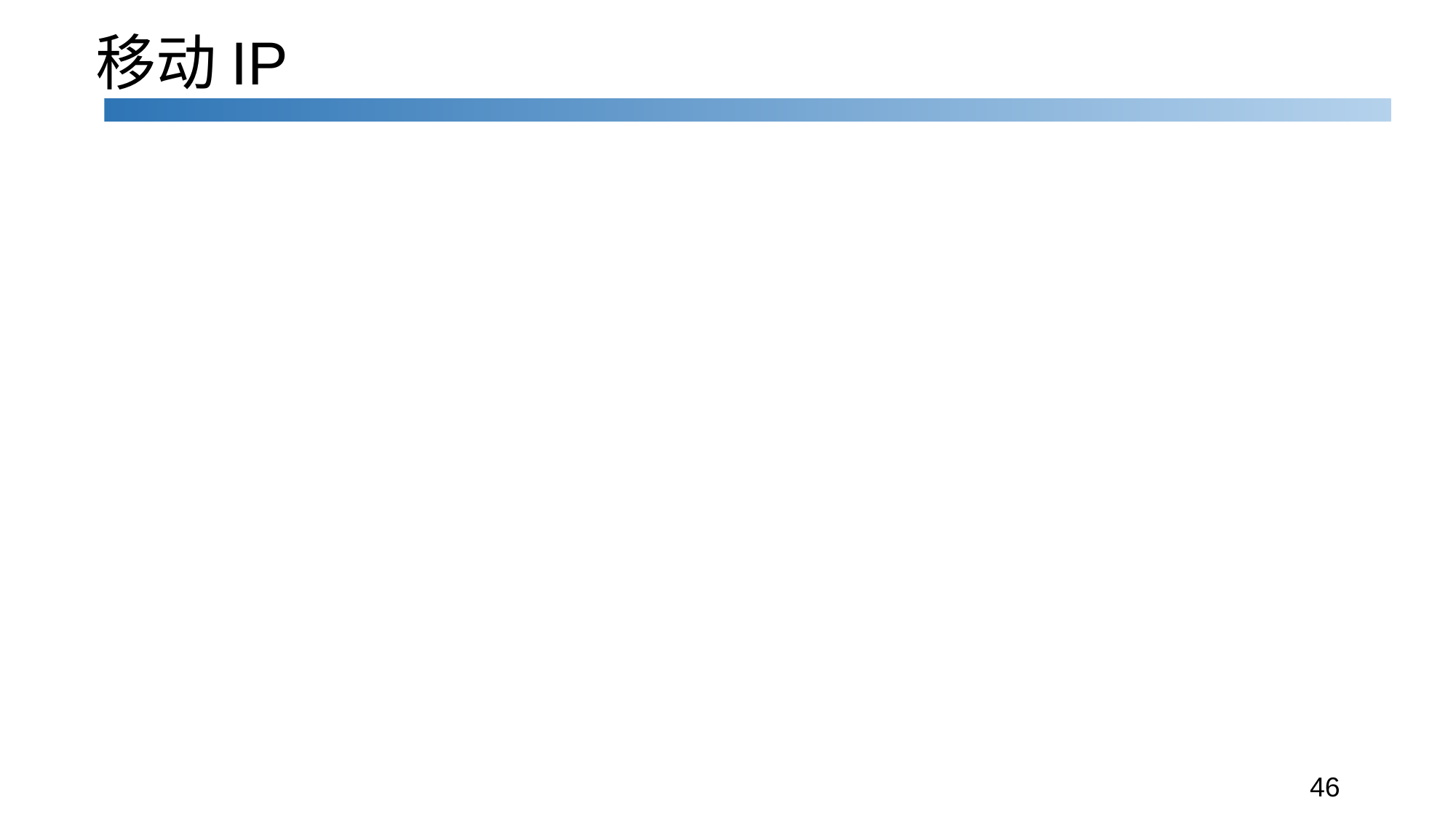

# 移动IP

支持移动性的因特网体系结构与协议合称移动IP
目前主要在 RFC 5944中定义
标准的三个部分:
数据报的间接选路
代理发现
对归属代理注册
46